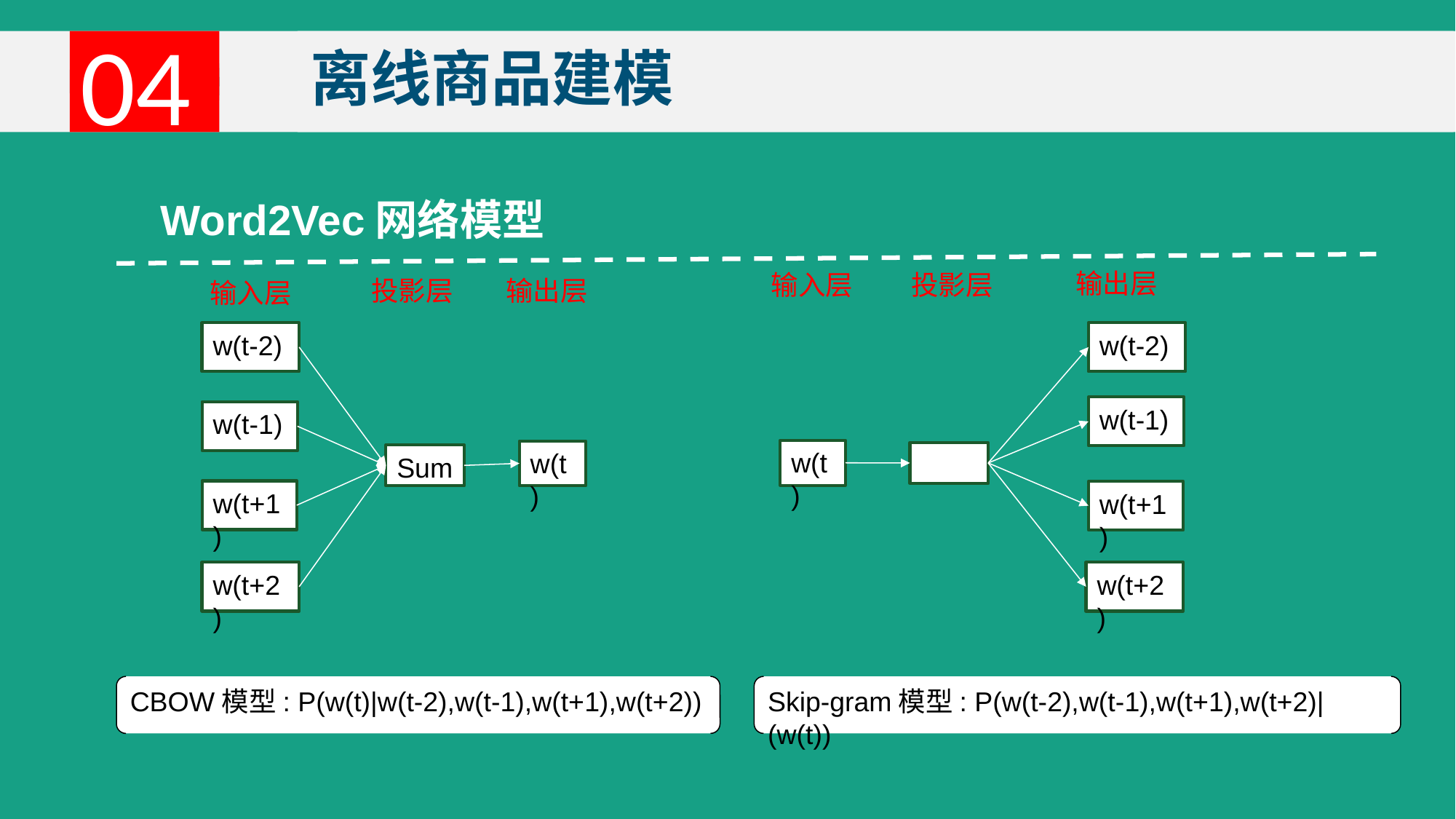

04

离线商品建模
产品原型
Word2Vec网络模型

输出层
输入层
投影层
投影层
输出层
输入层
w(t-2)
w(t-2)
w(t-1)
w(t-1)
w(t)
w(t)

Sum
w(t+1)
w(t+1)
w(t+2)
w(t+2)
CBOW模型: P(w(t)|w(t-2),w(t-1),w(t+1),w(t+2))
Skip-gram模型: P(w(t-2),w(t-1),w(t+1),w(t+2)|(w(t))